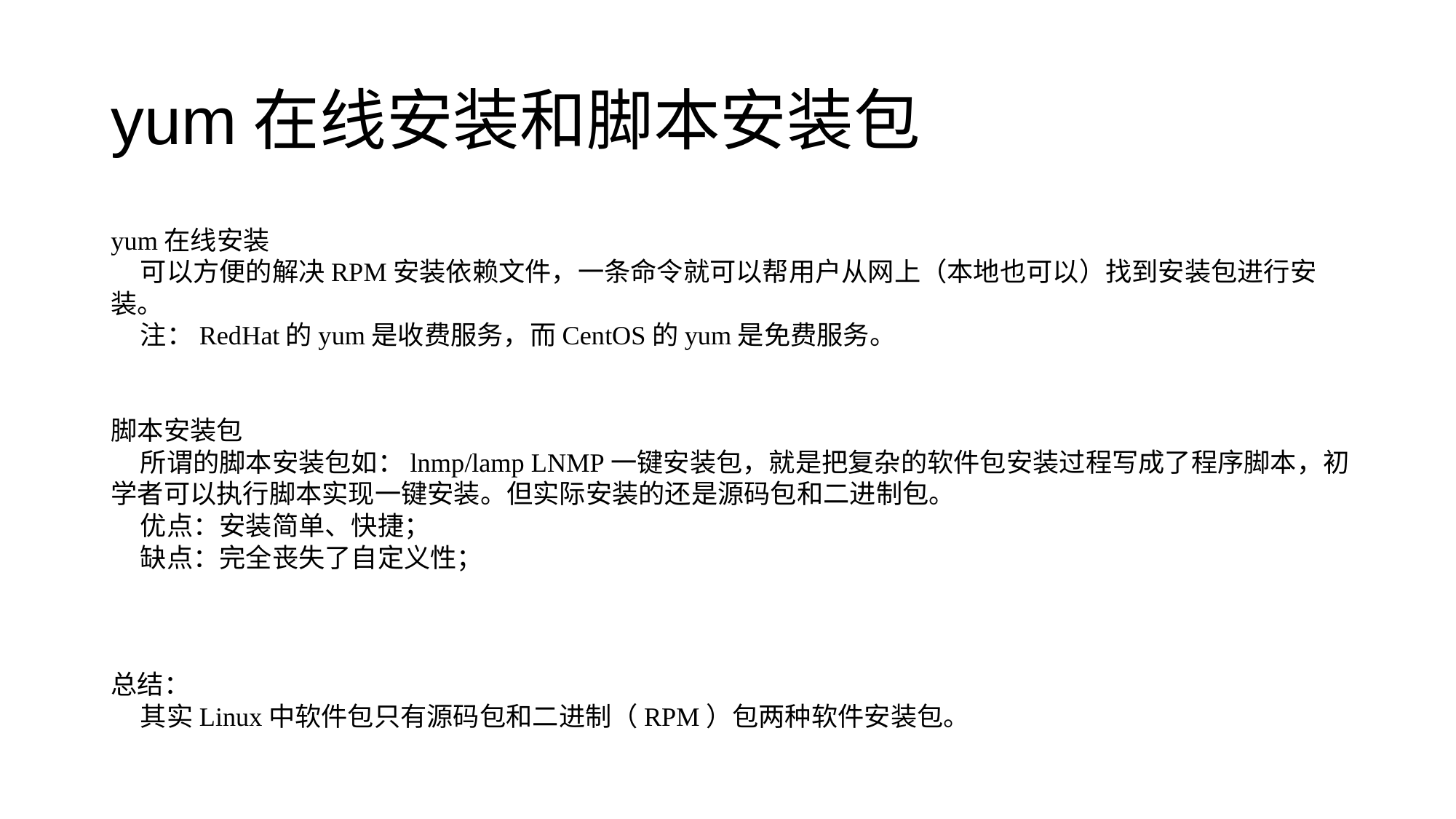

# yum在线安装和脚本安装包
yum在线安装
    可以方便的解决RPM安装依赖文件，一条命令就可以帮用户从网上（本地也可以）找到安装包进行安装。
    注：RedHat的yum是收费服务，而CentOS的yum是免费服务。

脚本安装包
    所谓的脚本安装包如：lnmp/lamp LNMP一键安装包，就是把复杂的软件包安装过程写成了程序脚本，初学者可以执行脚本实现一键安装。但实际安装的还是源码包和二进制包。
    优点：安装简单、快捷；
    缺点：完全丧失了自定义性；

总结：
    其实Linux中软件包只有源码包和二进制（RPM）包两种软件安装包。